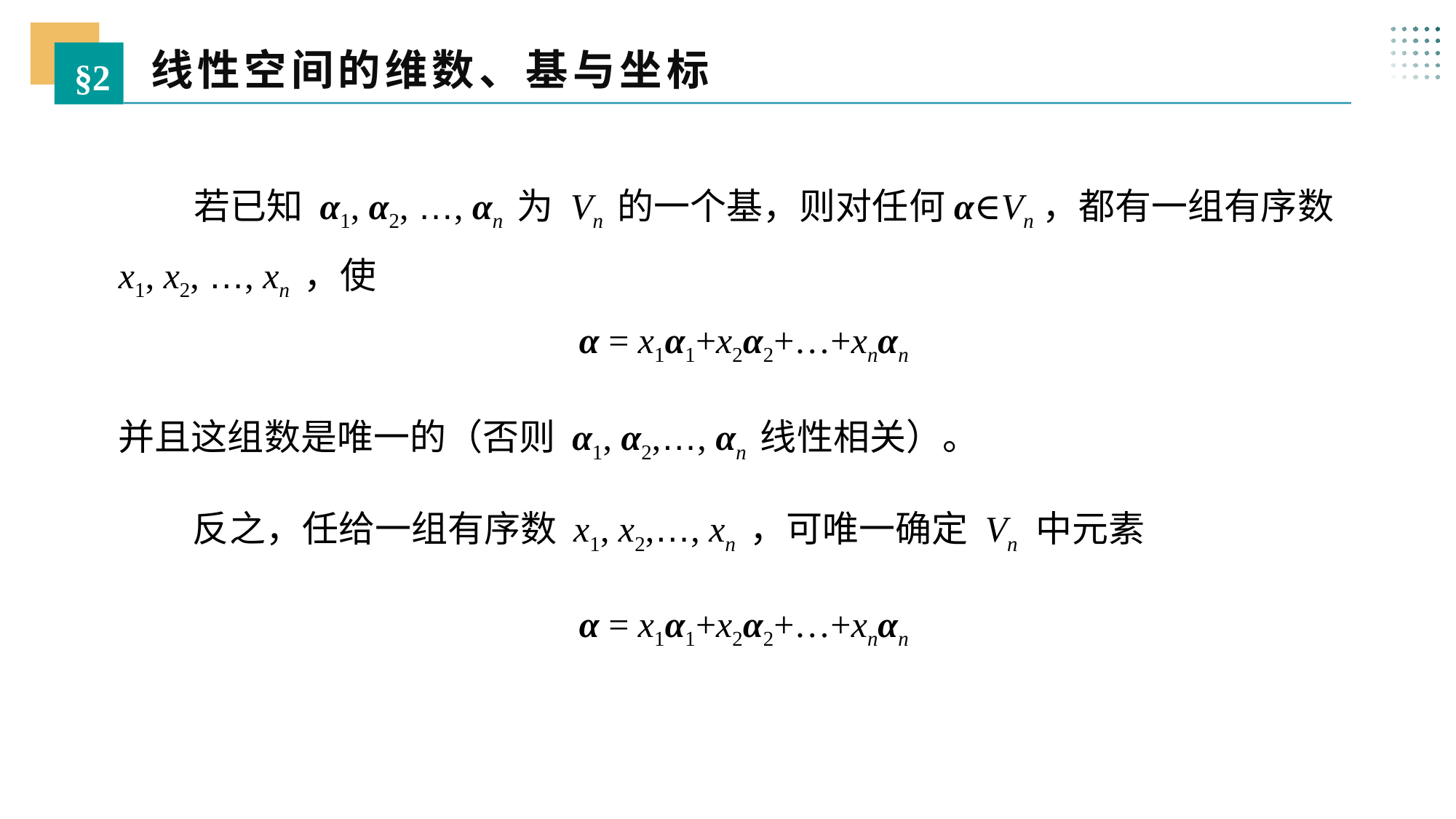

线性空间的维数、基与坐标
§2
        若已知 α1, α2, …, αn 为 Vn 的一个基，则对任何α∈Vn，都有一组有序数
x1, x2, …, xn ，使
α = x1α1+x2α2+…+xnαn
并且这组数是唯一的（否则 α1, α2,…, αn 线性相关）。
        反之，任给一组有序数 x1, x2,…, xn ，可唯一确定 Vn 中元素
α = x1α1+x2α2+…+xnαn